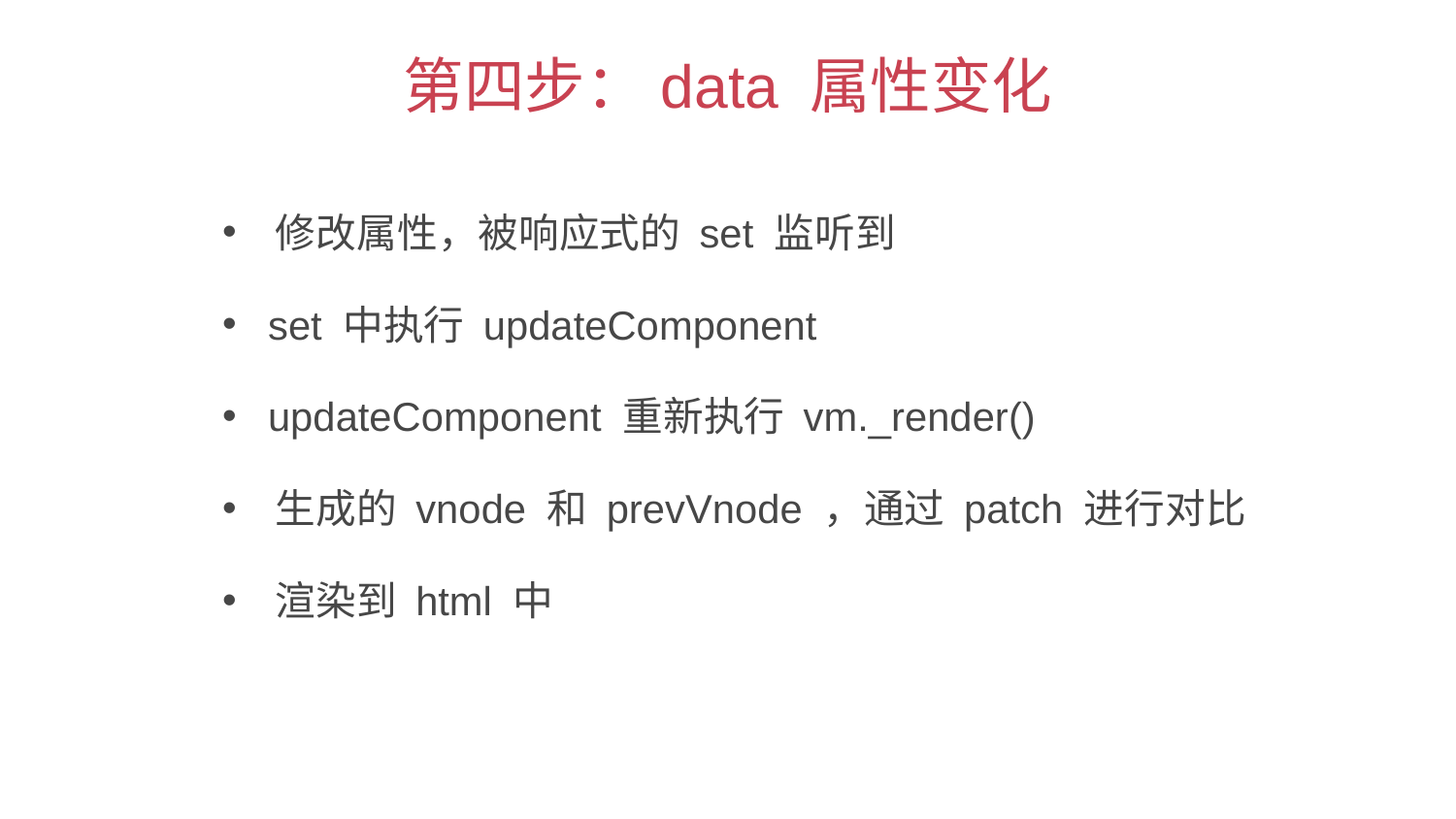

第四步：data 属性变化
 修改属性，被响应式的 set 监听到
 set 中执行 updateComponent
 updateComponent 重新执行 vm._render()
 生成的 vnode 和 prevVnode ，通过 patch 进行对比
 渲染到 html 中